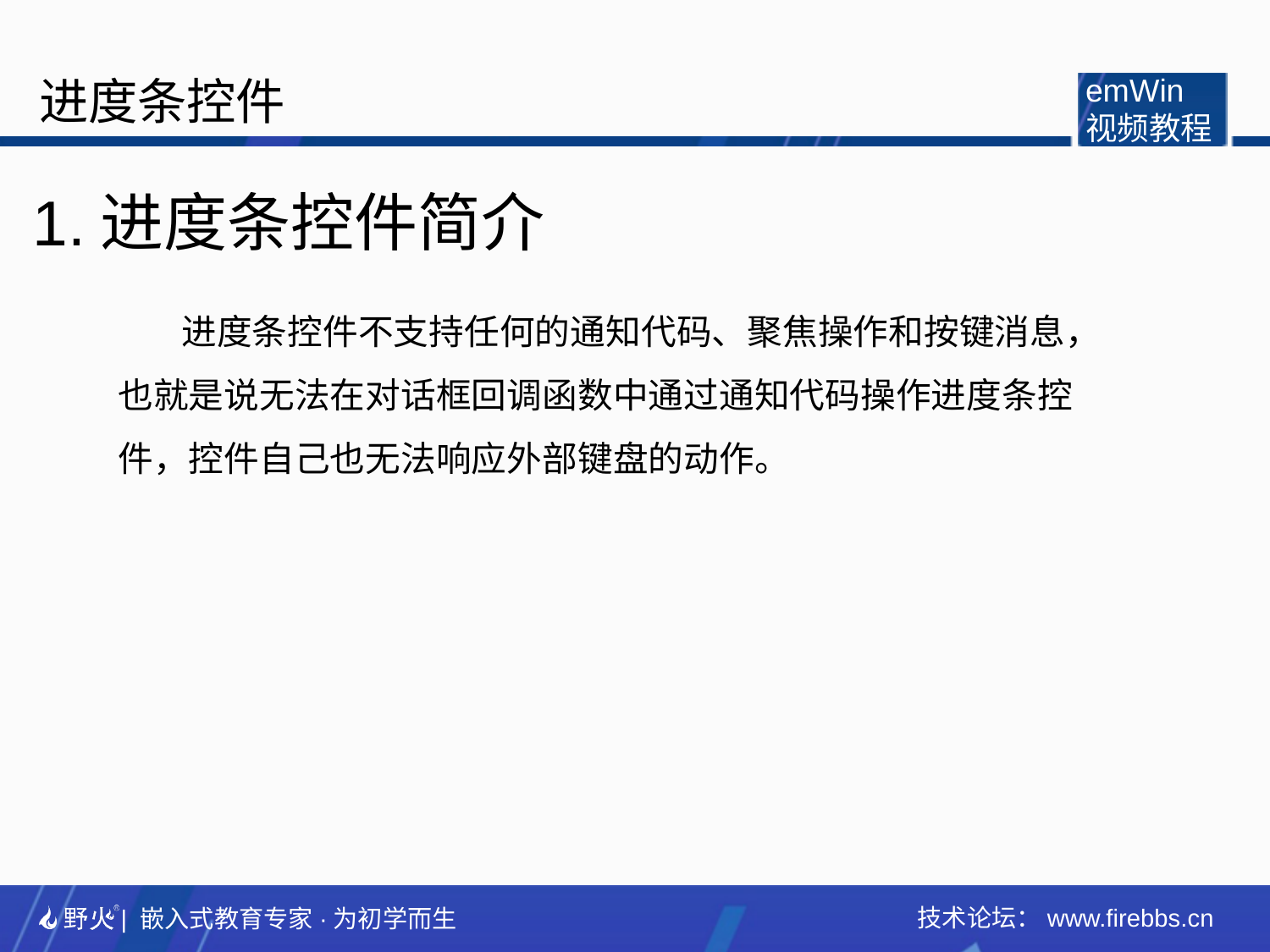

进度条控件
emWin
视频教程
1.进度条控件简介
进度条控件不支持任何的通知代码、聚焦操作和按键消息，也就是说无法在对话框回调函数中通过通知代码操作进度条控件，控件自己也无法响应外部键盘的动作。